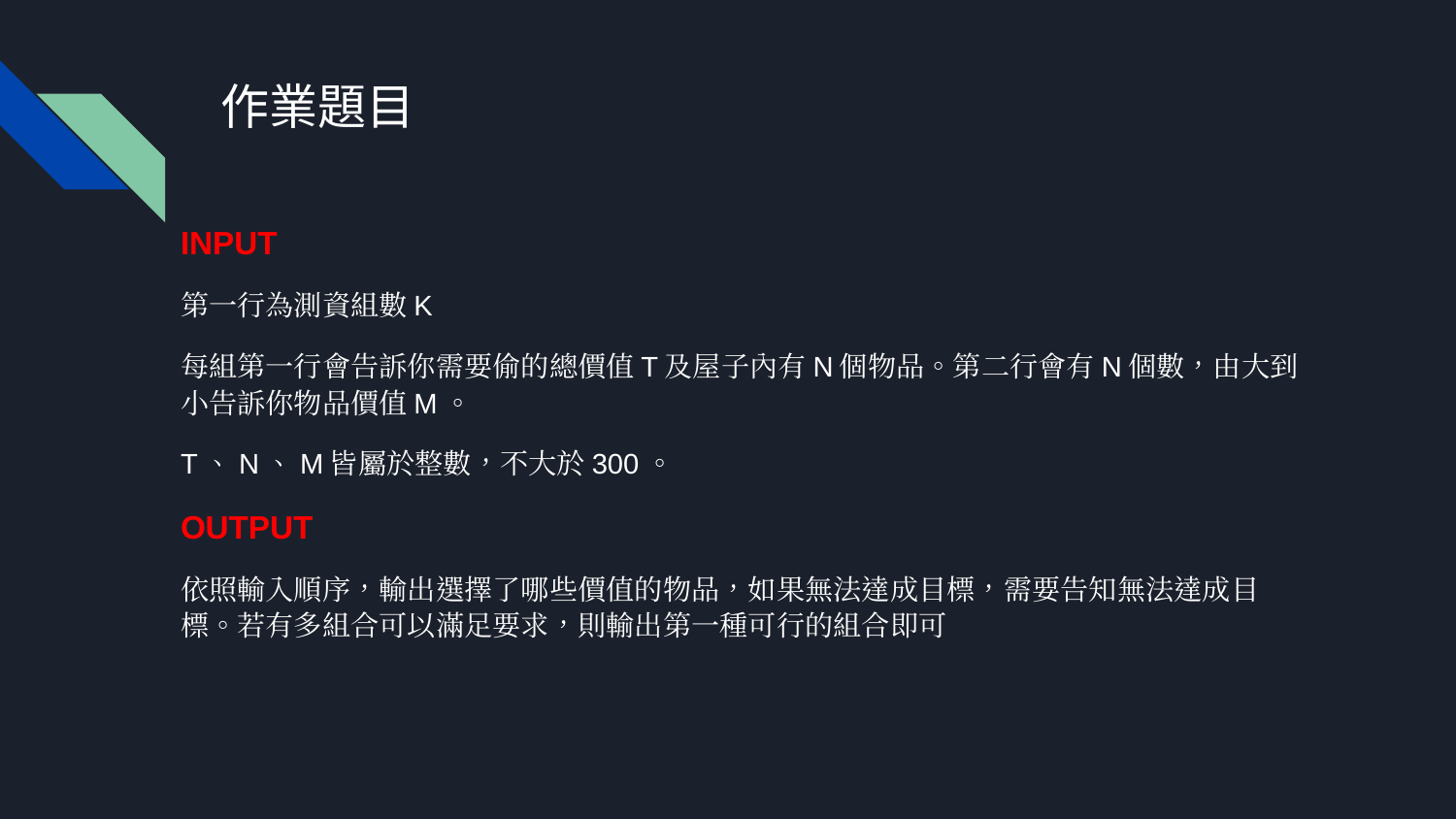

# 作業題目
INPUT
第一行為測資組數K
每組第一行會告訴你需要偷的總價值T及屋子內有N個物品。第二行會有N個數，由大到小告訴你物品價值M。
T、N、M皆屬於整數，不大於300。
OUTPUT
依照輸入順序，輸出選擇了哪些價值的物品，如果無法達成目標，需要告知無法達成目標。若有多組合可以滿足要求，則輸出第一種可行的組合即可